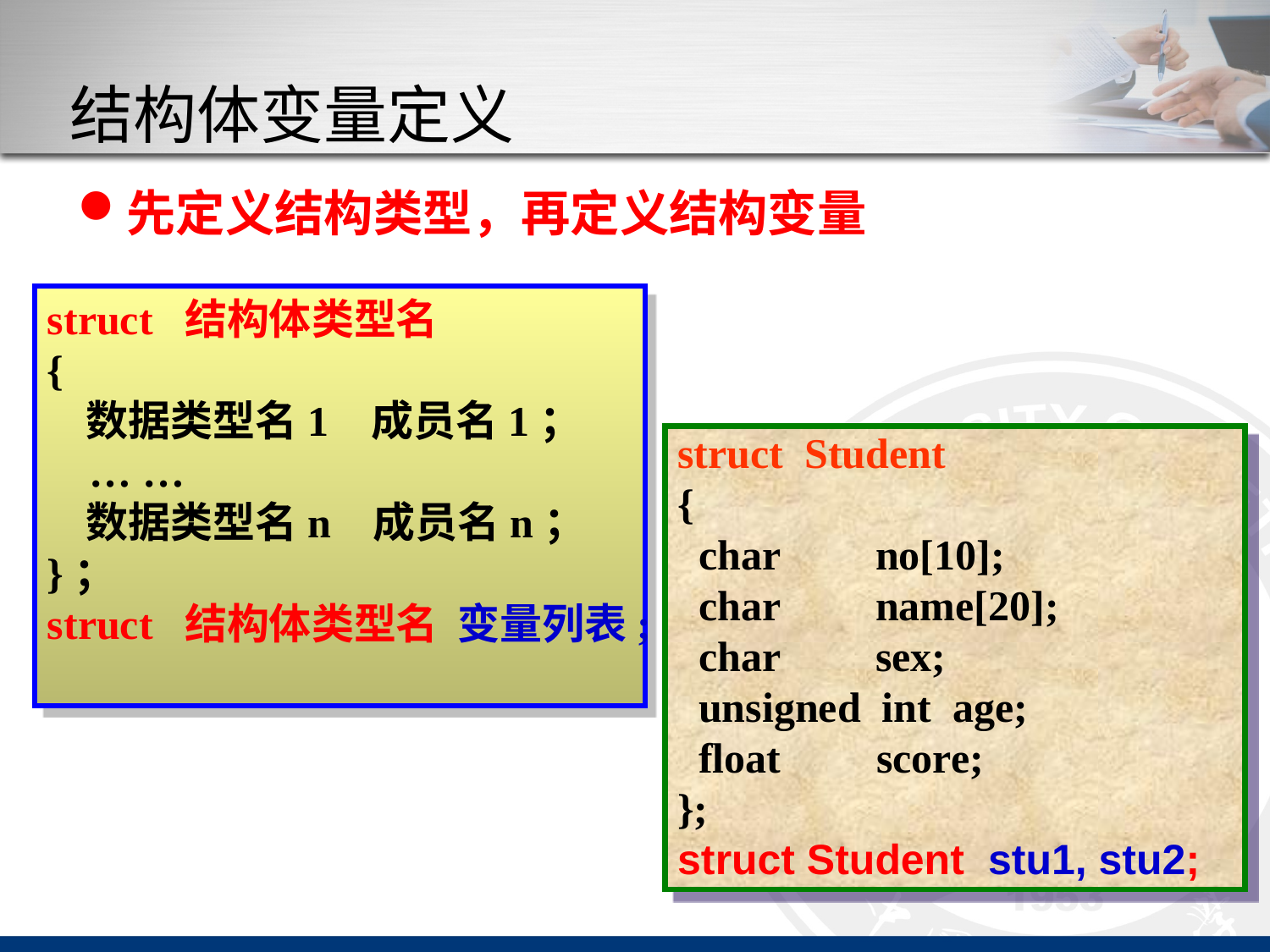

# 结构体变量定义
先定义结构类型，再定义结构变量
struct  结构体类型名
{
   数据类型名1   成员名1；
    … …
   数据类型名n   成员名n；
}；
struct  结构体类型名  变量列表;
struct  Student
{
  char         no[10];
  char         name[20];
  char         sex;
  unsigned  int  age;
  float         score;
};
struct Student  stu1, stu2;